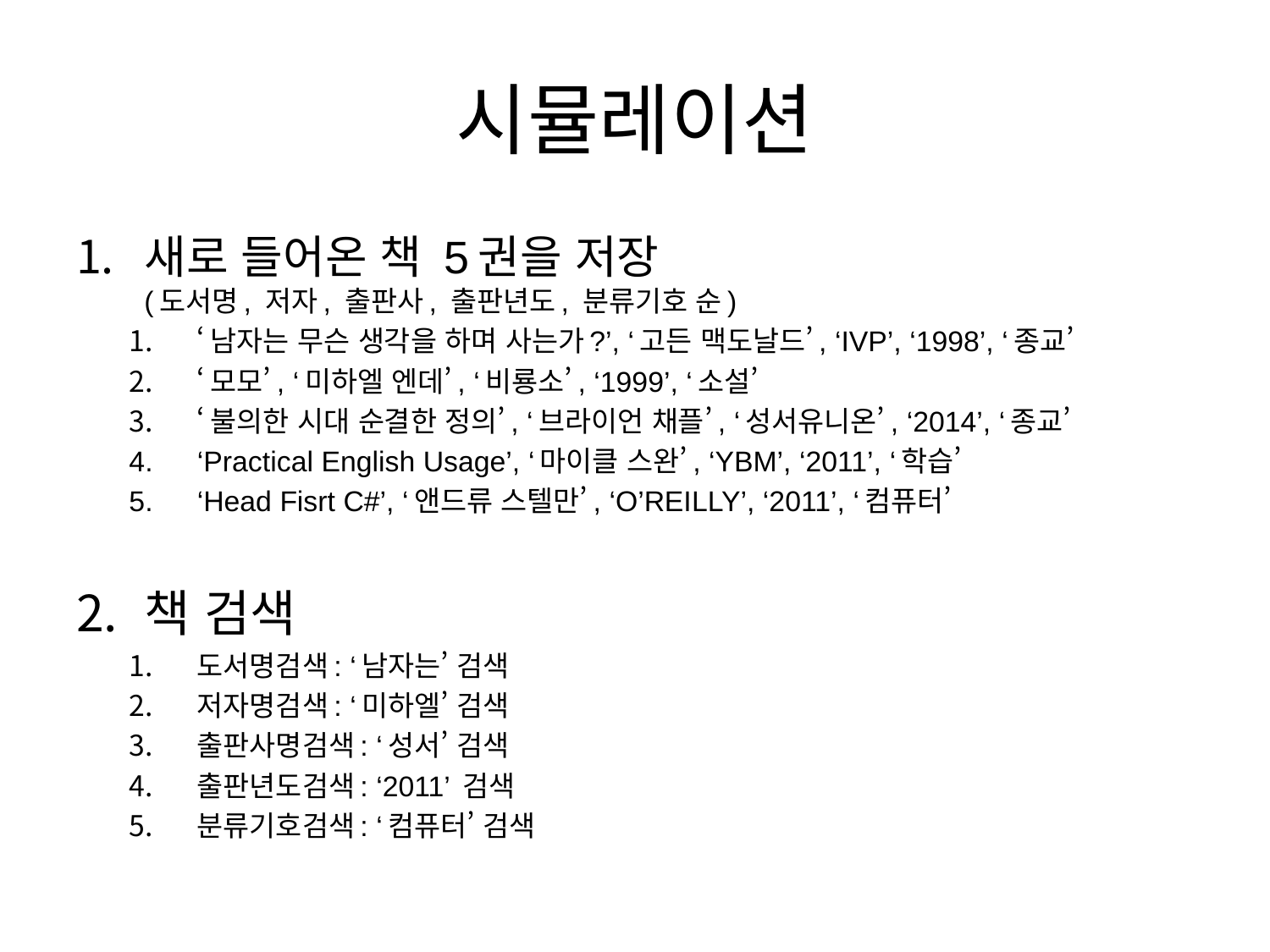

# 시뮬레이션
새로 들어온 책 5권을 저장
(도서명, 저자, 출판사, 출판년도, 분류기호 순)
‘남자는 무슨 생각을 하며 사는가?’, ‘고든 맥도날드’, ‘IVP’, ‘1998’, ‘종교’
‘모모’, ‘미하엘 엔데’, ‘비룡소’, ‘1999’, ‘소설’
‘불의한 시대 순결한 정의’, ‘브라이언 채플’, ‘성서유니온’, ‘2014’, ‘종교’
‘Practical English Usage’, ‘마이클 스완’, ‘YBM’, ‘2011’, ‘학습’
‘Head Fisrt C#’, ‘앤드류 스텔만’, ‘O’REILLY’, ‘2011’, ‘컴퓨터’

책 검색
도서명검색: ‘남자는’ 검색
저자명검색: ‘미하엘’ 검색
출판사명검색: ‘성서’ 검색
출판년도검색: ‘2011’ 검색
분류기호검색: ‘컴퓨터’ 검색